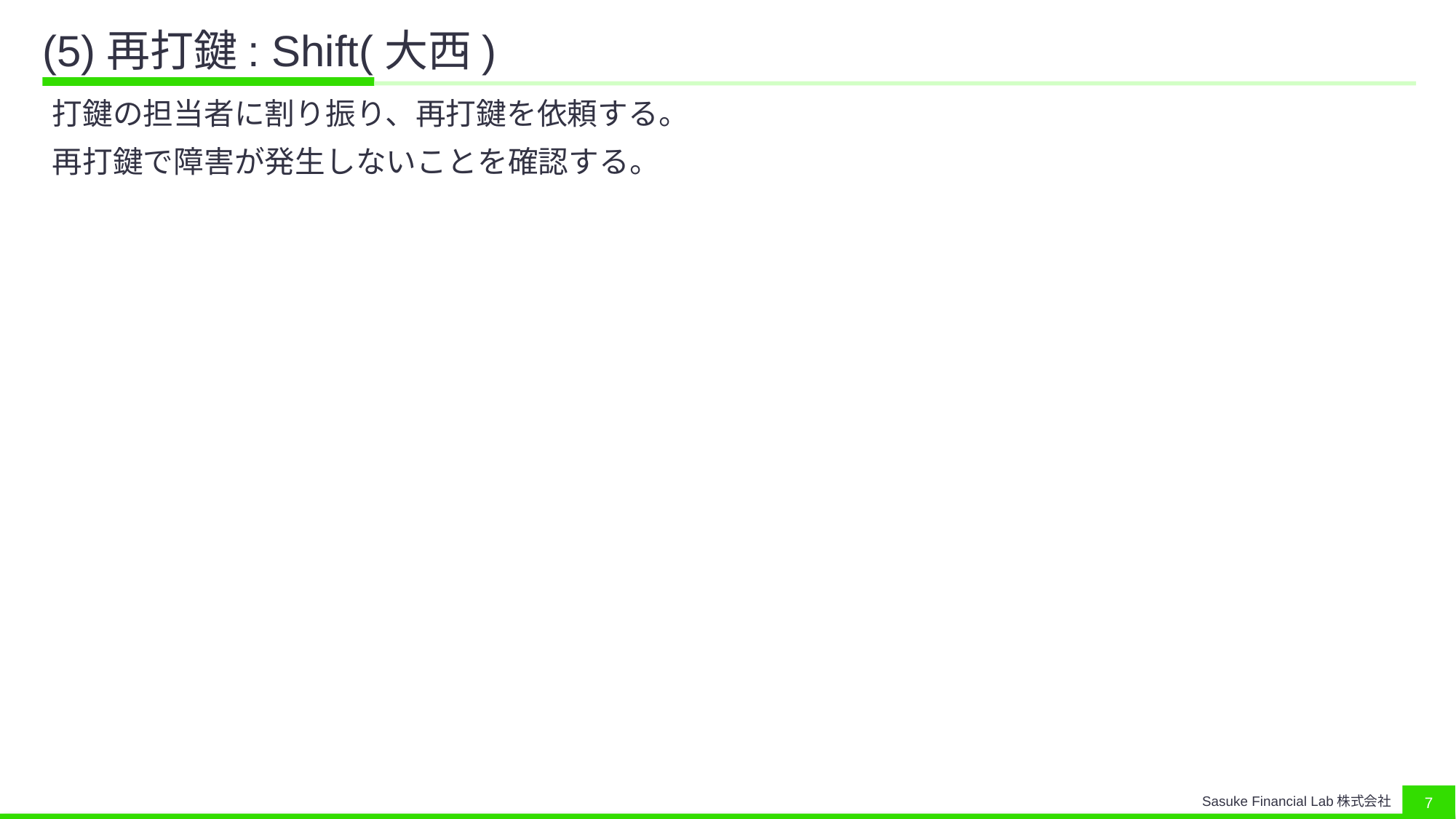

# (5)再打鍵: Shift(大西)
打鍵の担当者に割り振り、再打鍵を依頼する。
再打鍵で障害が発生しないことを確認する。
7
Sasuke Financial Lab株式会社